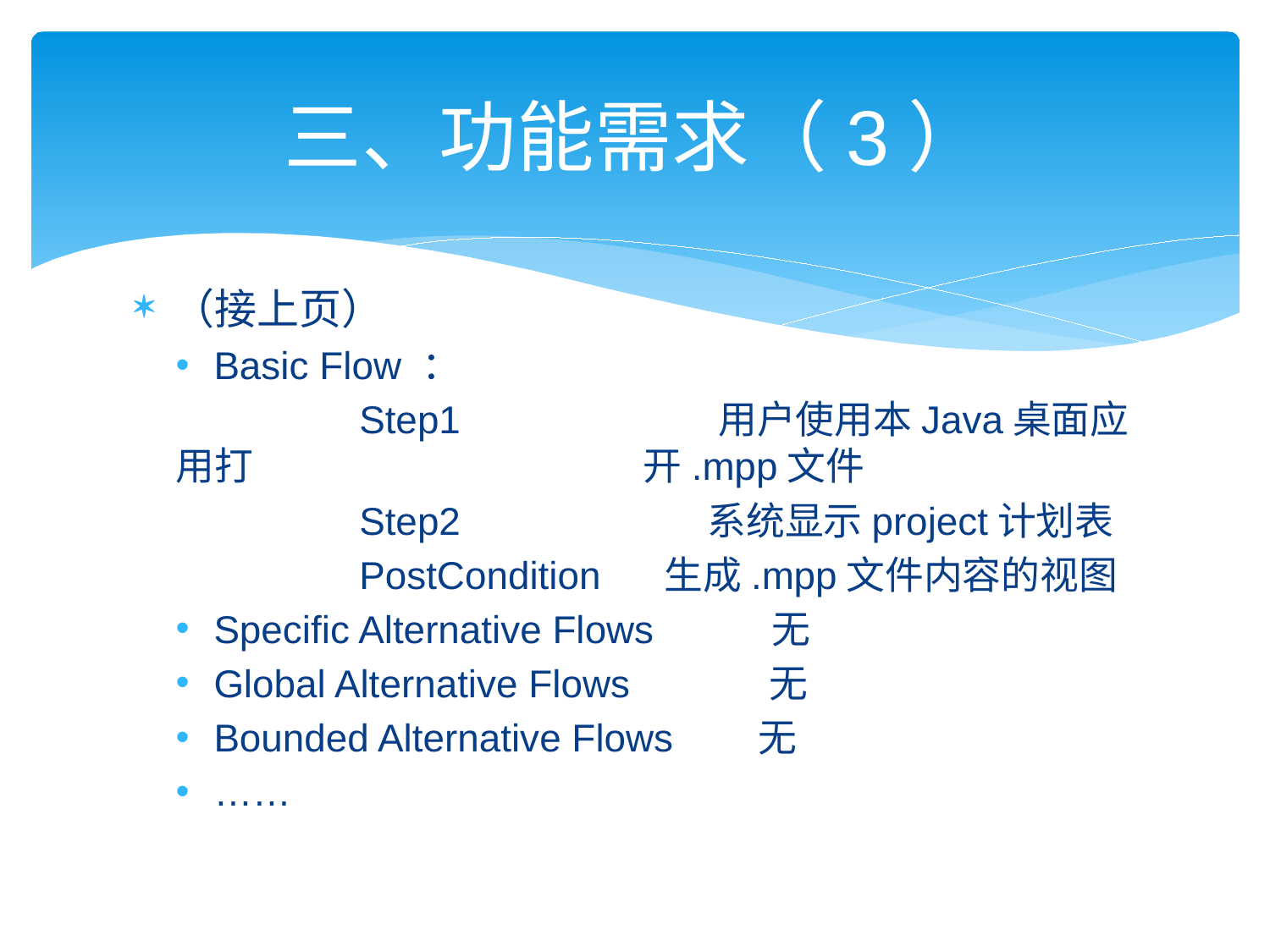

# 三、功能需求（3）
（接上页）
Basic Flow ：
                 Step1                       用户使用本Java桌面应用打			          开.mpp文件
                 Step2                      系统显示project计划表
                 PostCondition     生成.mpp文件内容的视图
Specific Alternative Flows          无
Global Alternative Flows            无
Bounded Alternative Flows       无
……